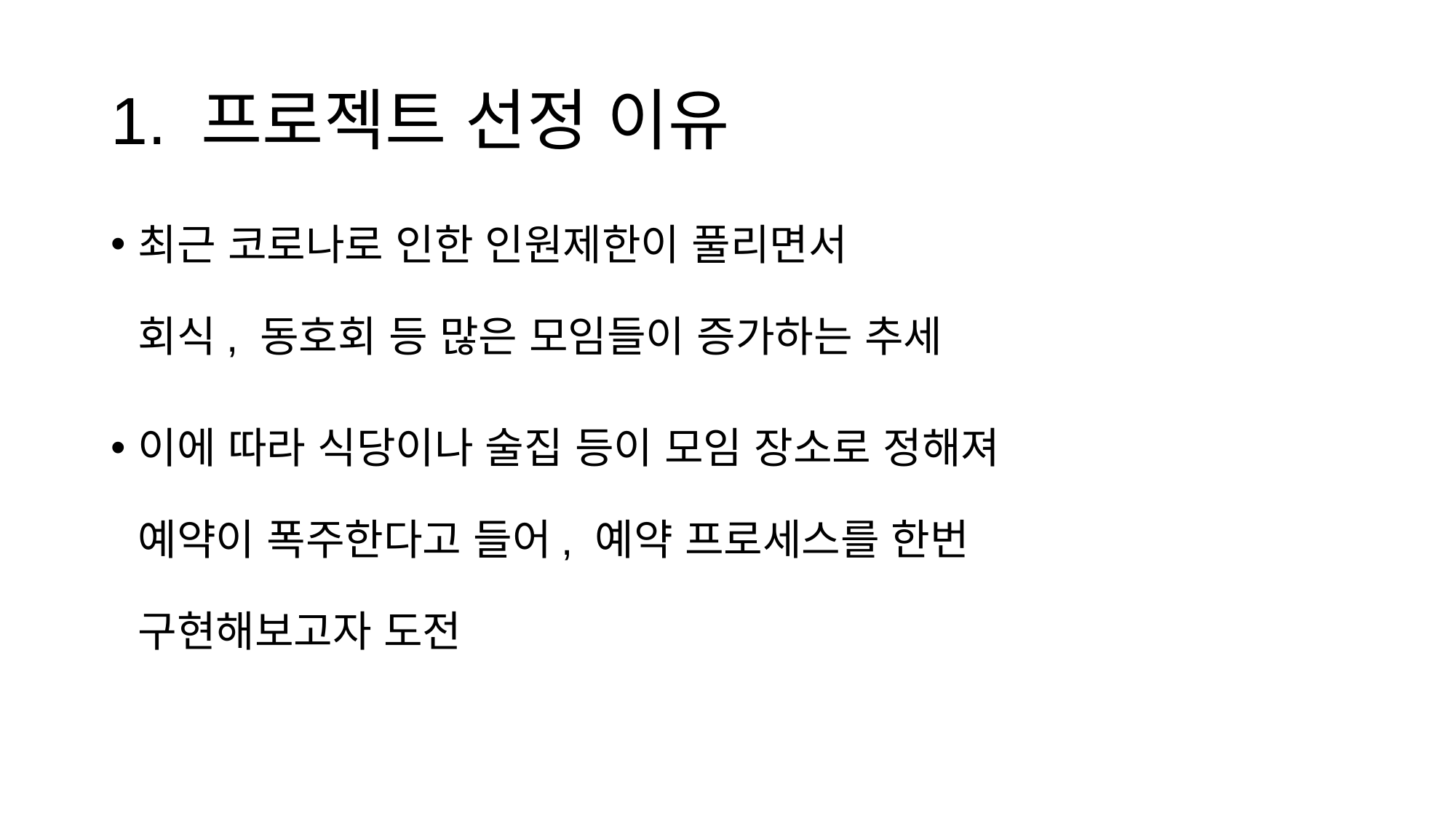

# 1. 프로젝트 선정 이유
최근 코로나로 인한 인원제한이 풀리면서
회식, 동호회 등 많은 모임들이 증가하는 추세
이에 따라 식당이나 술집 등이 모임 장소로 정해져
예약이 폭주한다고 들어, 예약 프로세스를 한번
구현해보고자 도전